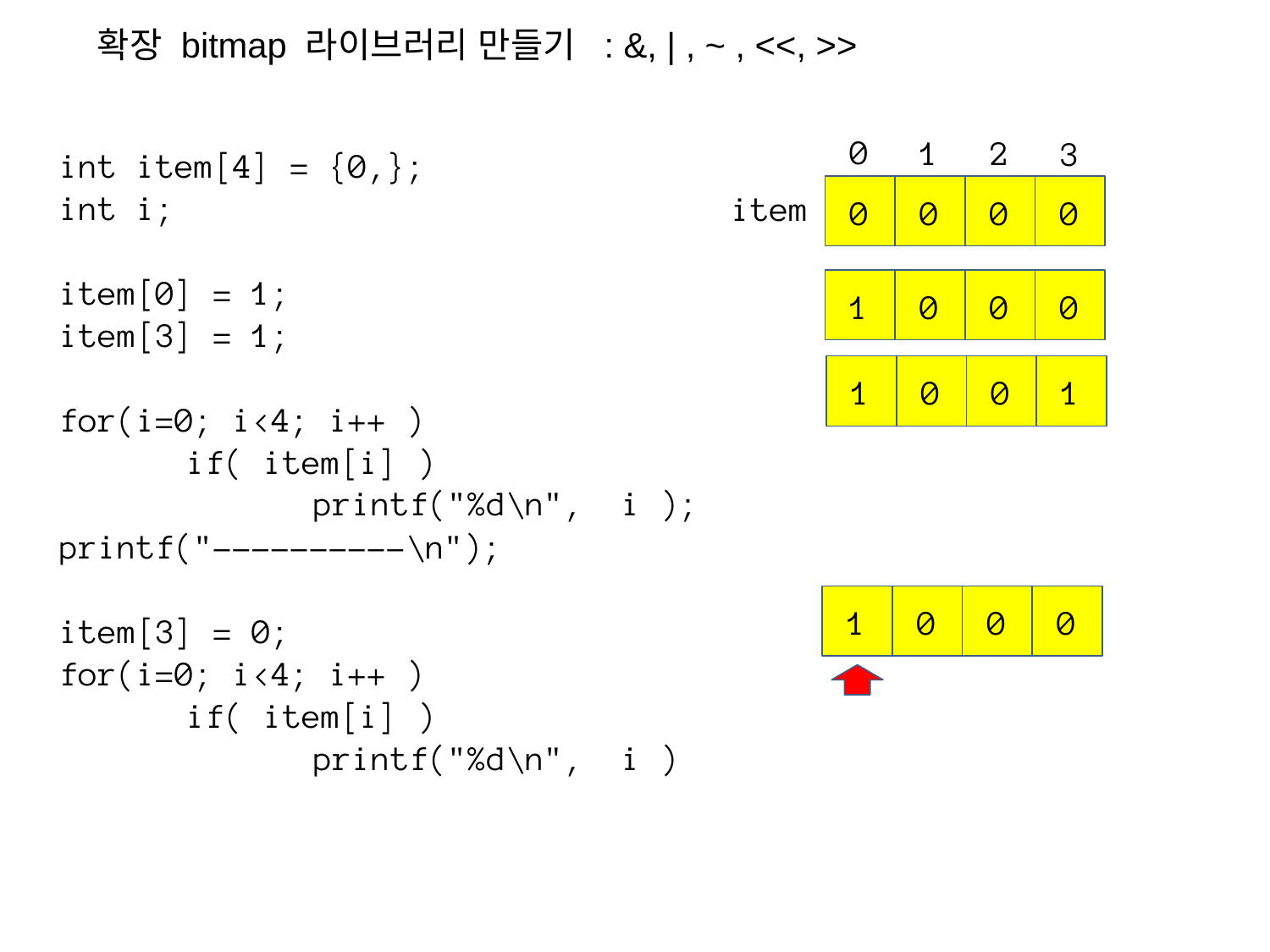

확장 bitmap 라이브러리 만들기  : &, | , ~ , <<, >>
0
1
2
3
	int item[4] = {0,};
	int i;

	item[0] = 1;
	item[3] = 1;

	for(i=0; i<4; i++ )
		if( item[i] )
			printf("%d\n",  i );
	printf("----------\n");

	item[3] = 0;
	for(i=0; i<4; i++ )
		if( item[i] )
			printf("%d\n",  i )
0
0
0
0
item
1
0
0
0
1
0
0
1
1
0
0
0